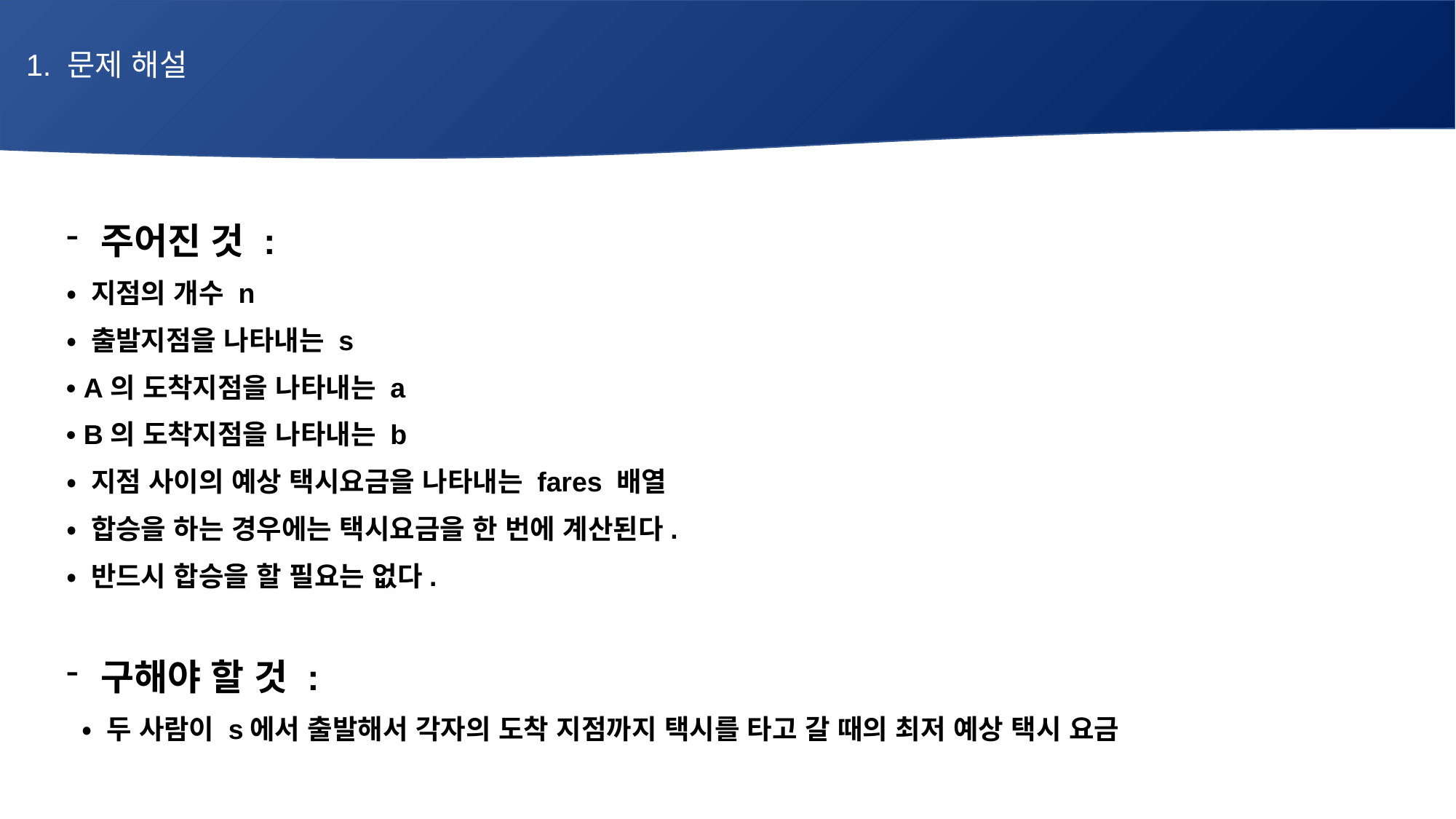

1. 문제 해설
# 매주 1 과제 LV2
주어진 것 :
• 지점의 개수 n
• 출발지점을 나타내는 s
• A의 도착지점을 나타내는 a
• B의 도착지점을 나타내는 b
• 지점 사이의 예상 택시요금을 나타내는 fares 배열
• 합승을 하는 경우에는 택시요금을 한 번에 계산된다.
• 반드시 합승을 할 필요는 없다.

구해야 할 것 :
  • 두 사람이 s에서 출발해서 각자의 도착 지점까지 택시를 타고 갈 때의 최저 예상 택시 요금